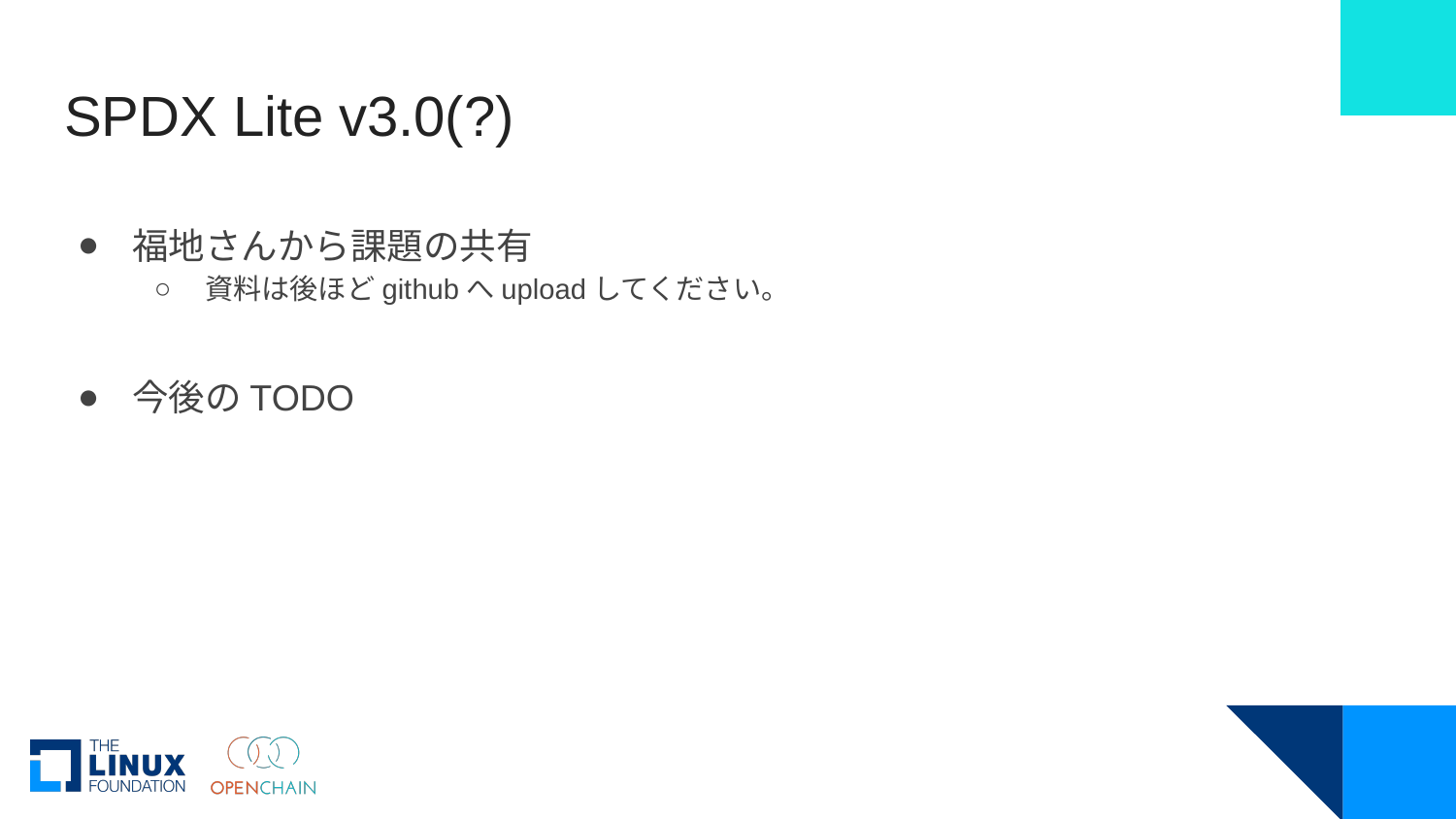

# SPDX Lite v3.0(?)
福地さんから課題の共有
資料は後ほどgithubへuploadしてください。

今後のTODO